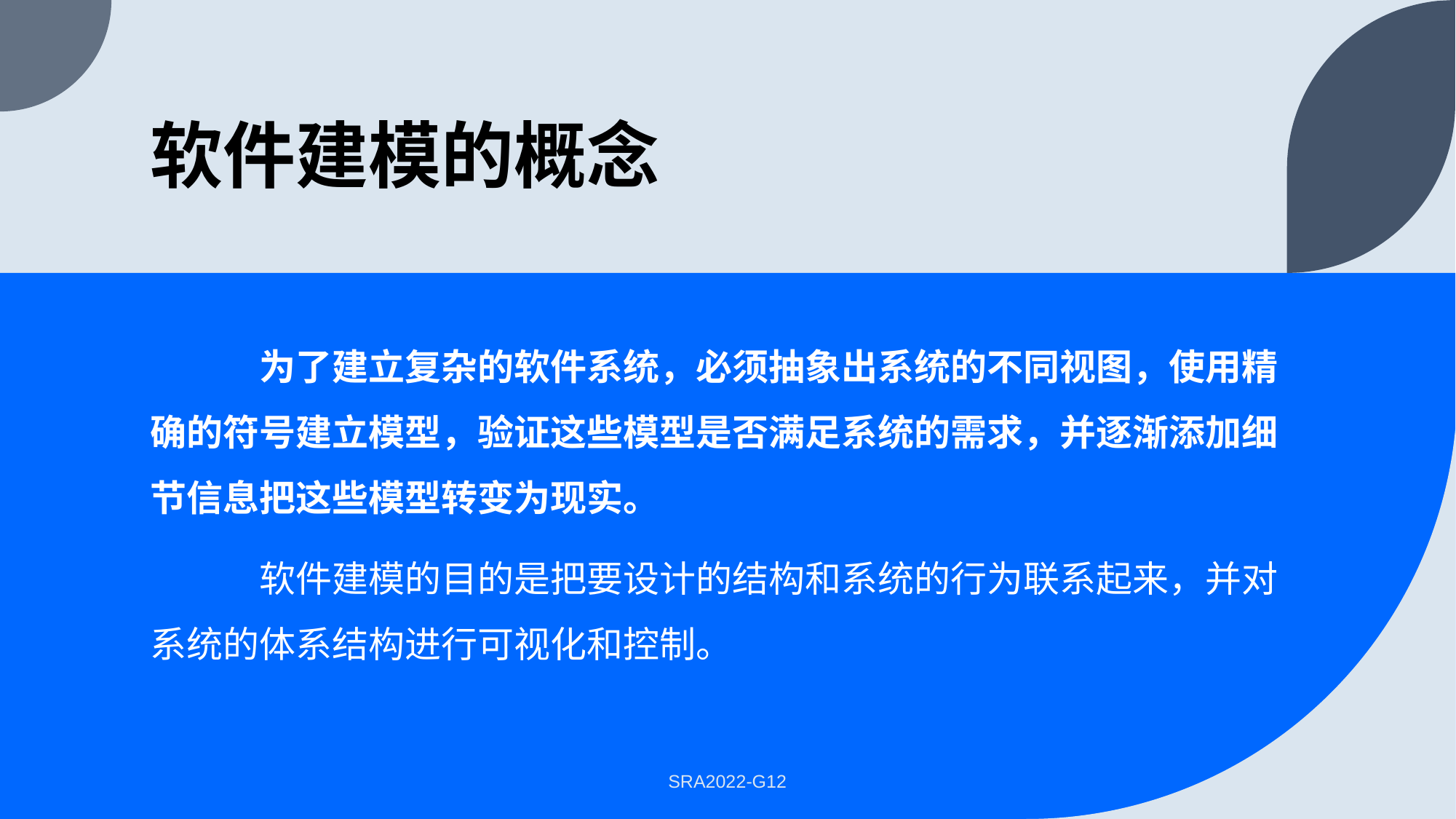

# 软件建模的概念
	为了建立复杂的软件系统，必须抽象出系统的不同视图，使用精确的符号建立模型，验证这些模型是否满足系统的需求，并逐渐添加细节信息把这些模型转变为现实。
	软件建模的目的是把要设计的结构和系统的行为联系起来，并对系统的体系结构进行可视化和控制。

SRA2022-G12
31